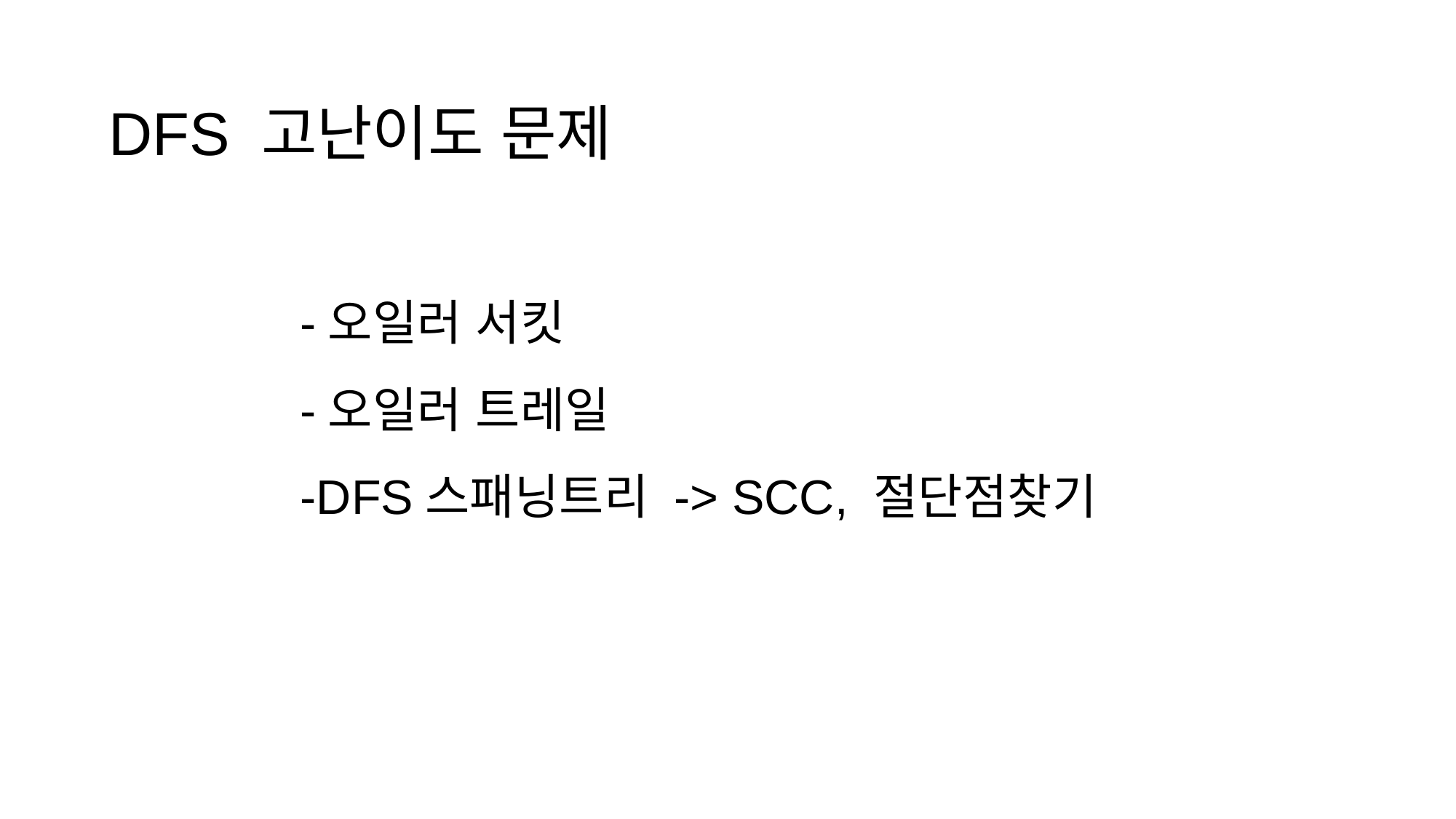

DFS 고난이도 문제
-오일러 서킷
-오일러 트레일
-DFS스패닝트리 -> SCC, 절단점찾기